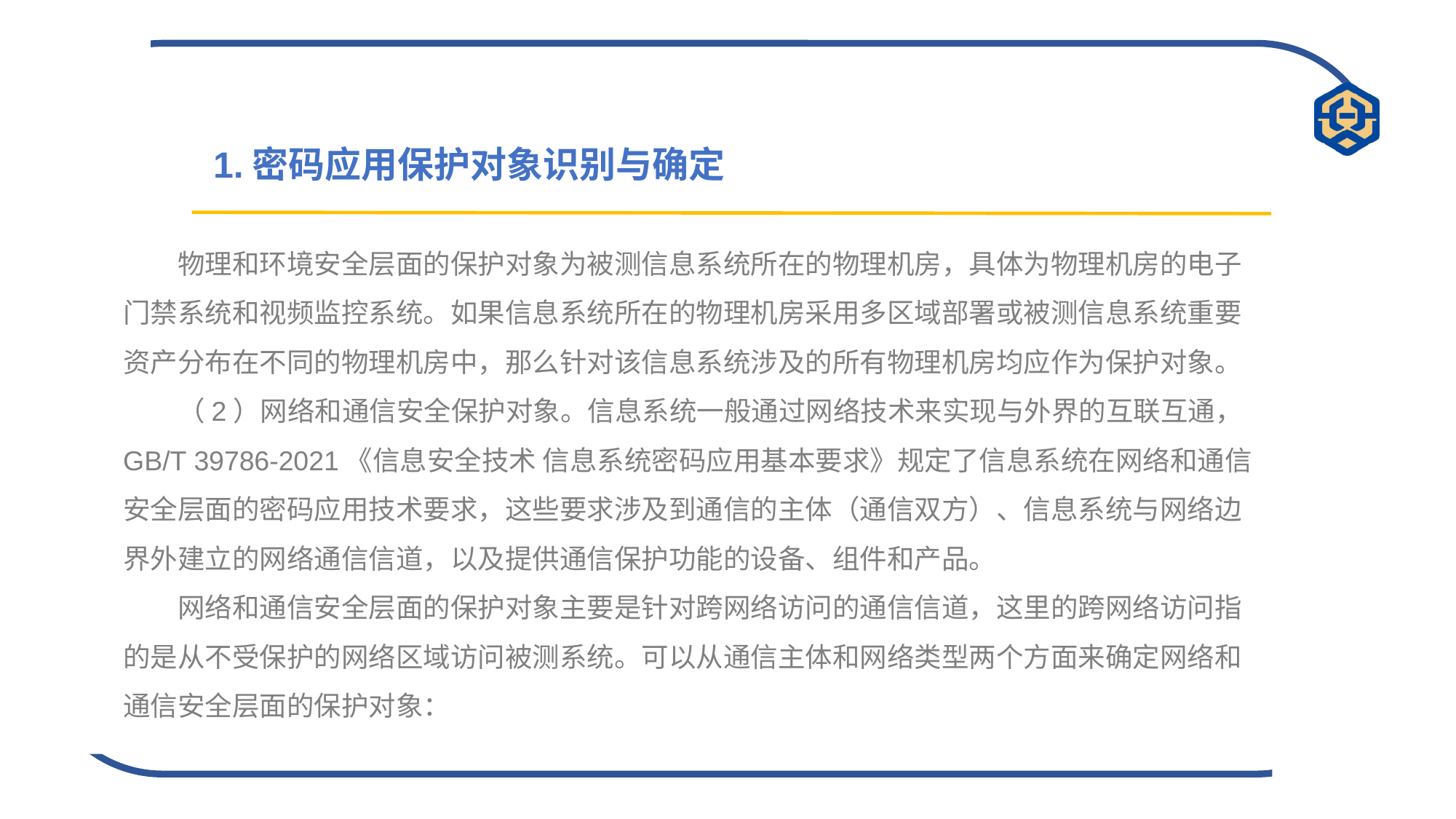

1.密码应用保护对象识别与确定
物理和环境安全层面的保护对象为被测信息系统所在的物理机房，具体为物理机房的电子门禁系统和视频监控系统。如果信息系统所在的物理机房采用多区域部署或被测信息系统重要资产分布在不同的物理机房中，那么针对该信息系统涉及的所有物理机房均应作为保护对象。
（2）网络和通信安全保护对象。信息系统一般通过网络技术来实现与外界的互联互通，GB/T 39786-2021《信息安全技术 信息系统密码应用基本要求》规定了信息系统在网络和通信安全层面的密码应用技术要求，这些要求涉及到通信的主体（通信双方）、信息系统与网络边界外建立的网络通信信道，以及提供通信保护功能的设备、组件和产品。
网络和通信安全层面的保护对象主要是针对跨网络访问的通信信道，这里的跨网络访问指的是从不受保护的网络区域访问被测系统。可以从通信主体和网络类型两个方面来确定网络和通信安全层面的保护对象：